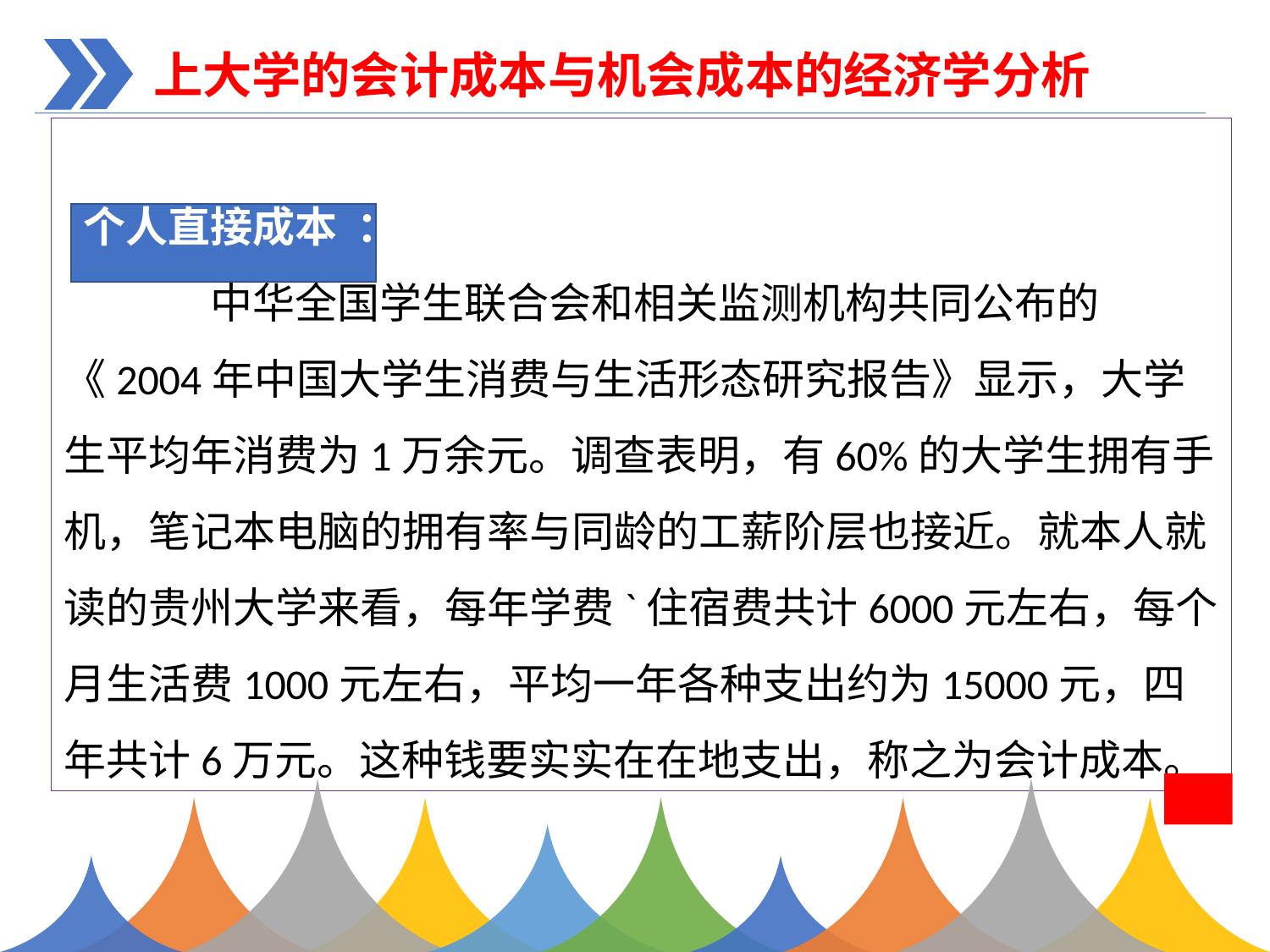

上大学的会计成本与机会成本的经济学分析

 个人直接成本  ：
	 中华全国学生联合会和相关监测机构共同公布的《2004年中国大学生消费与生活形态研究报告》显示，大学生平均年消费为1万余元。调查表明，有60%的大学生拥有手机，笔记本电脑的拥有率与同龄的工薪阶层也接近。就本人就读的贵州大学来看，每年学费`住宿费共计6000元左右，每个月生活费1000元左右，平均一年各种支出约为15000元，四年共计6万元。这种钱要实实在在地支出，称之为会计成本。